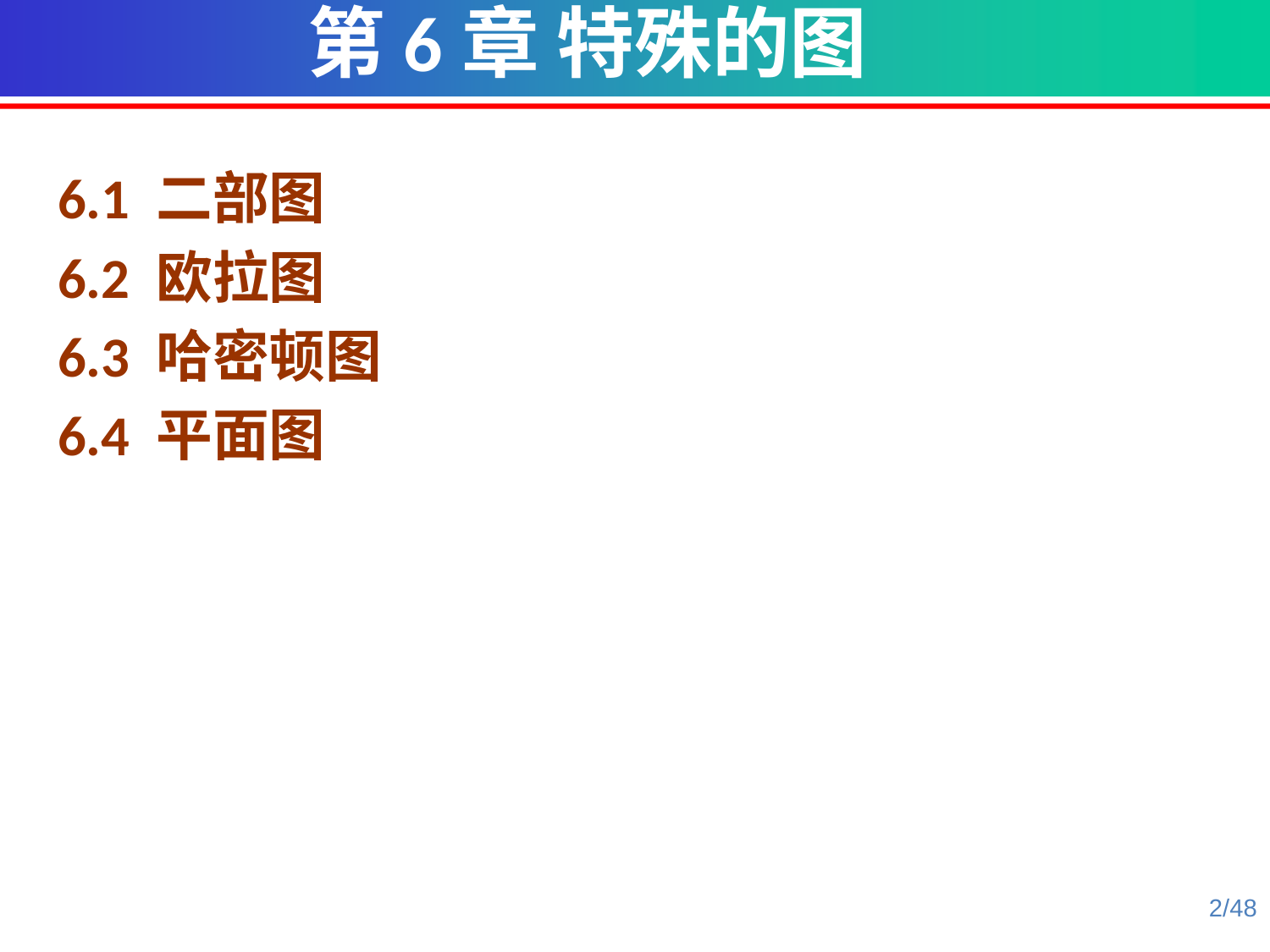

第6章 特殊的图
6.1 二部图
6.2 欧拉图
6.3 哈密顿图
6.4 平面图

2/48